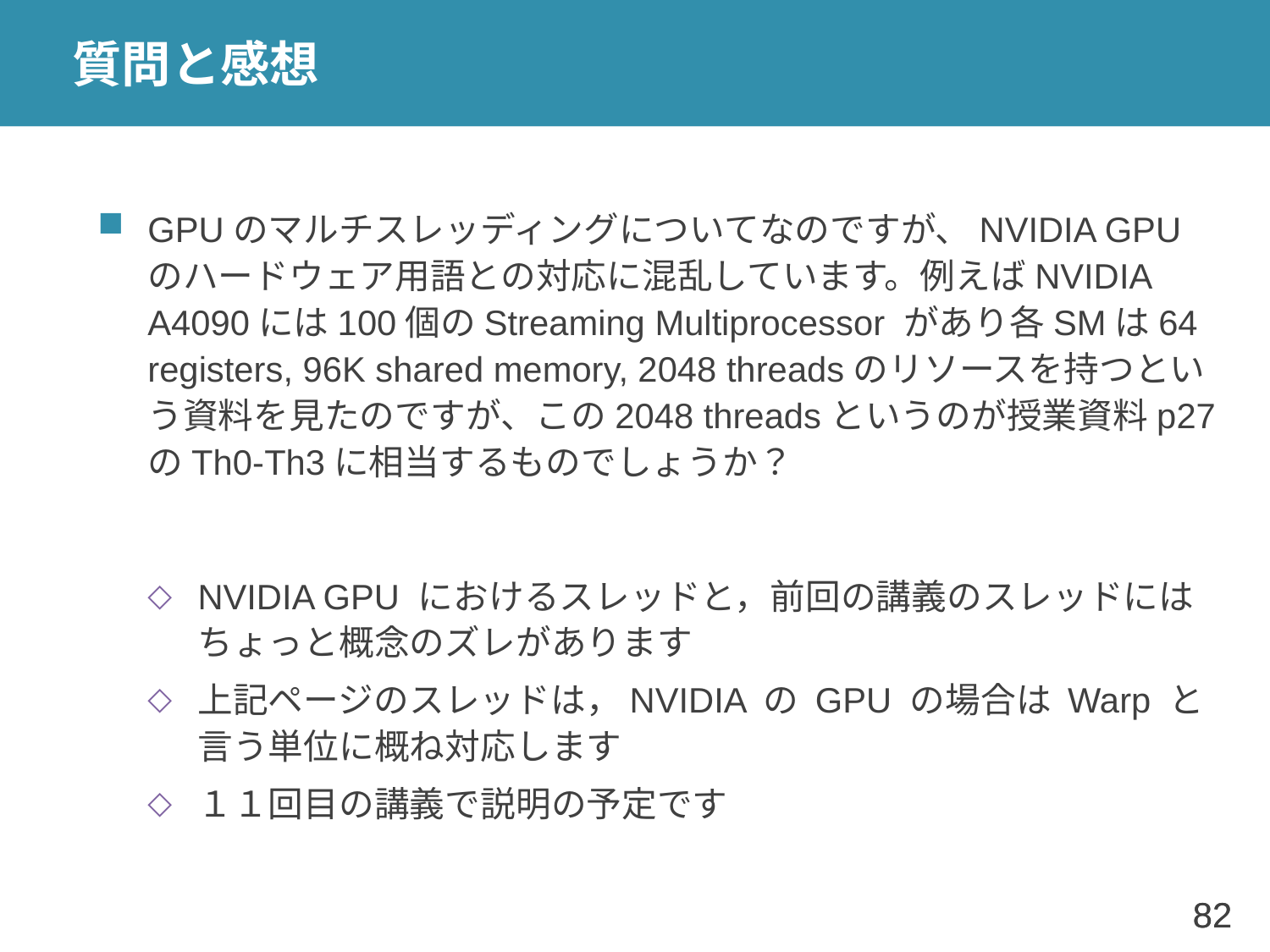

# 質問と感想
GPUのマルチスレッディングについてなのですが、NVIDIA GPUのハードウェア用語との対応に混乱しています。例えばNVIDIA A4090には100個のStreaming Multiprocessor があり各SMは64 registers, 96K shared memory, 2048 threadsのリソースを持つという資料を見たのですが、この2048 threadsというのが授業資料p27のTh0-Th3に相当するものでしょうか？

NVIDIA GPU におけるスレッドと，前回の講義のスレッドにはちょっと概念のズレがあります
上記ページのスレッドは，NVIDIA の GPU の場合は Warp と言う単位に概ね対応します
１１回目の講義で説明の予定です